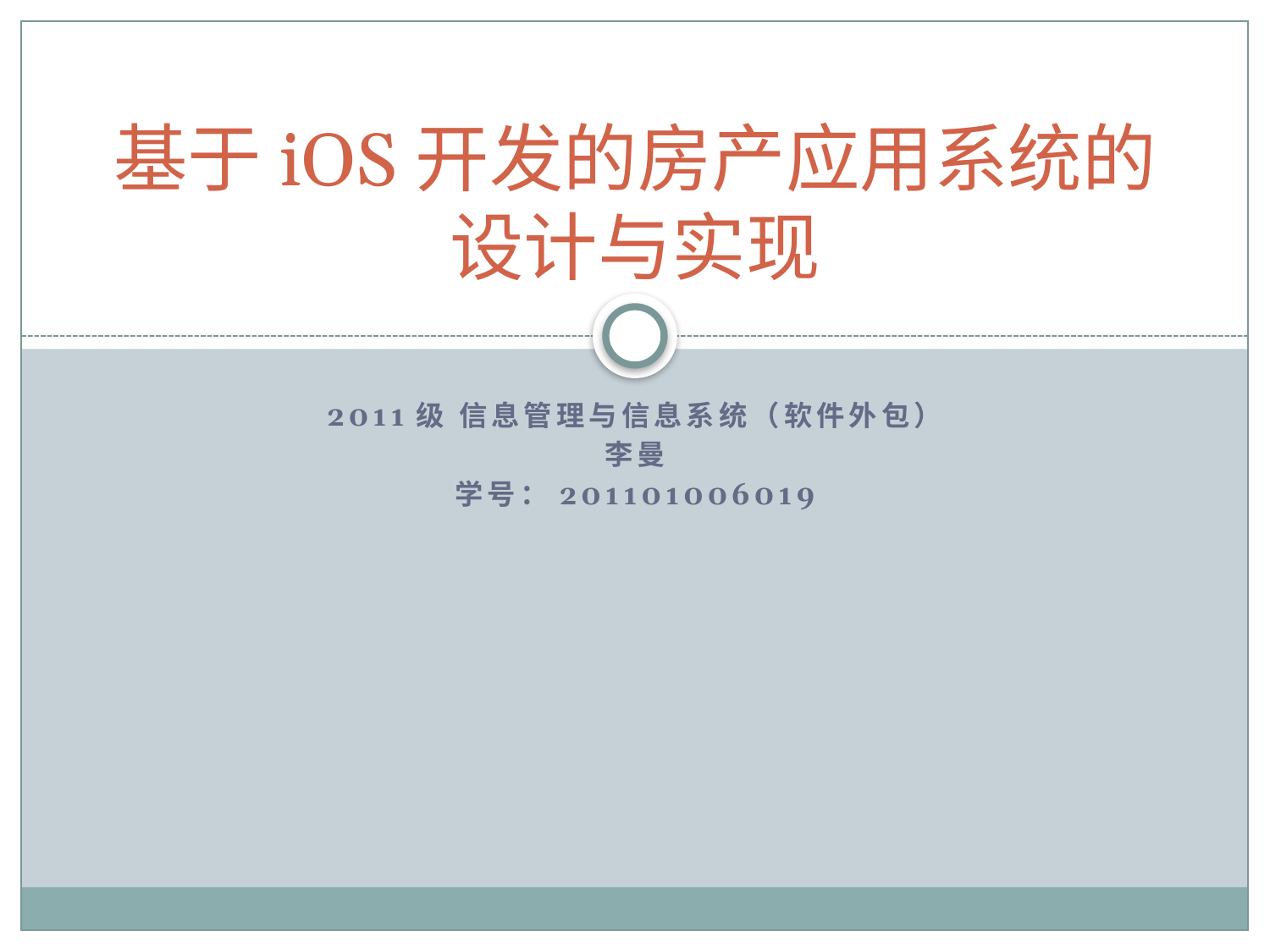

# 基于iOS开发的房产应用系统的设计与实现
2011级 信息管理与信息系统（软件外包）
李曼
学号：201101006019